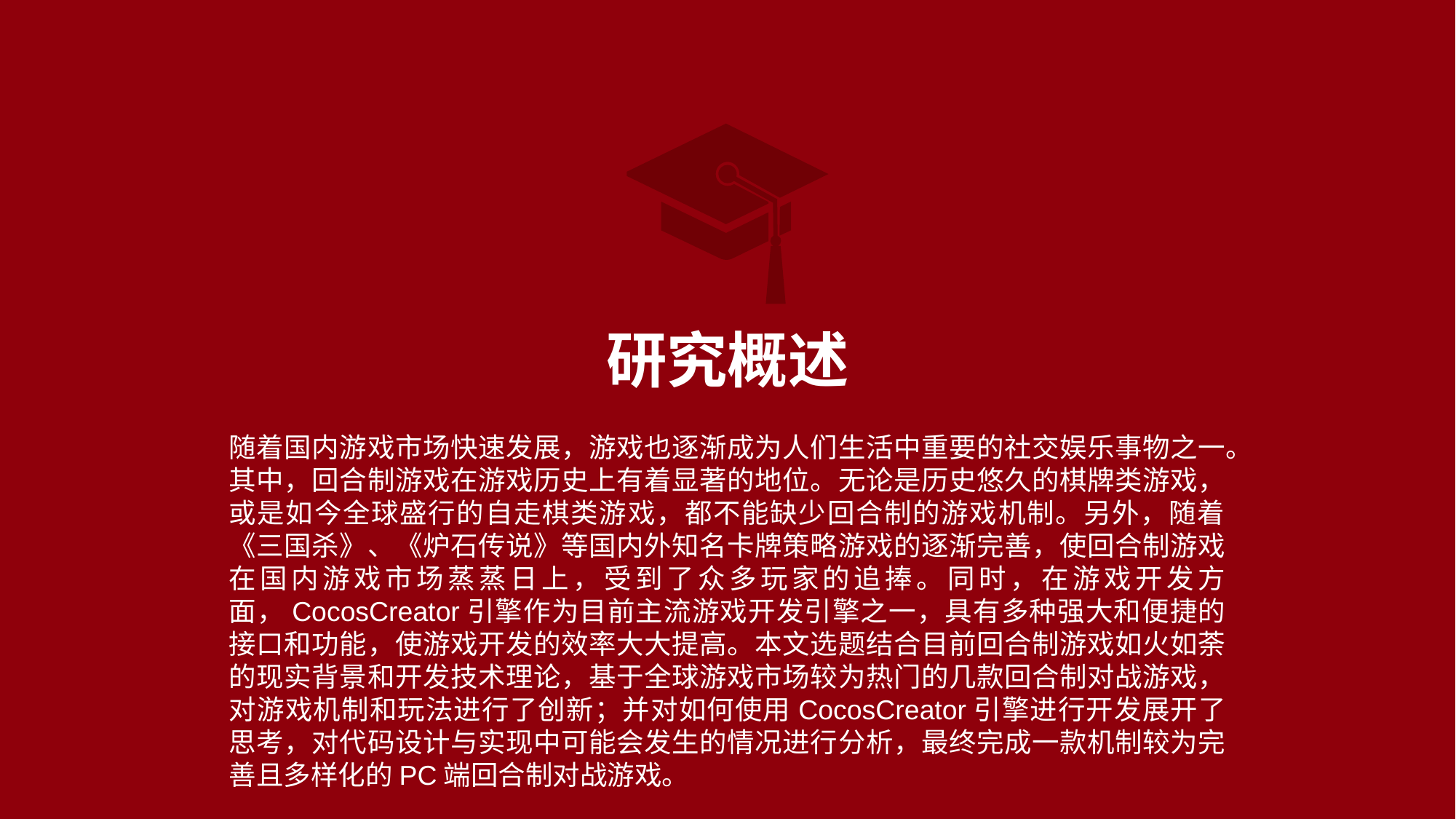

# 研究概述
随着国内游戏市场快速发展，游戏也逐渐成为人们生活中重要的社交娱乐事物之一。其中，回合制游戏在游戏历史上有着显著的地位。无论是历史悠久的棋牌类游戏，或是如今全球盛行的自走棋类游戏，都不能缺少回合制的游戏机制。另外，随着《三国杀》、《炉石传说》等国内外知名卡牌策略游戏的逐渐完善，使回合制游戏在国内游戏市场蒸蒸日上，受到了众多玩家的追捧。同时，在游戏开发方面，CocosCreator引擎作为目前主流游戏开发引擎之一，具有多种强大和便捷的接口和功能，使游戏开发的效率大大提高。本文选题结合目前回合制游戏如火如荼的现实背景和开发技术理论，基于全球游戏市场较为热门的几款回合制对战游戏，对游戏机制和玩法进行了创新；并对如何使用CocosCreator引擎进行开发展开了思考，对代码设计与实现中可能会发生的情况进行分析，最终完成一款机制较为完善且多样化的PC端回合制对战游戏。